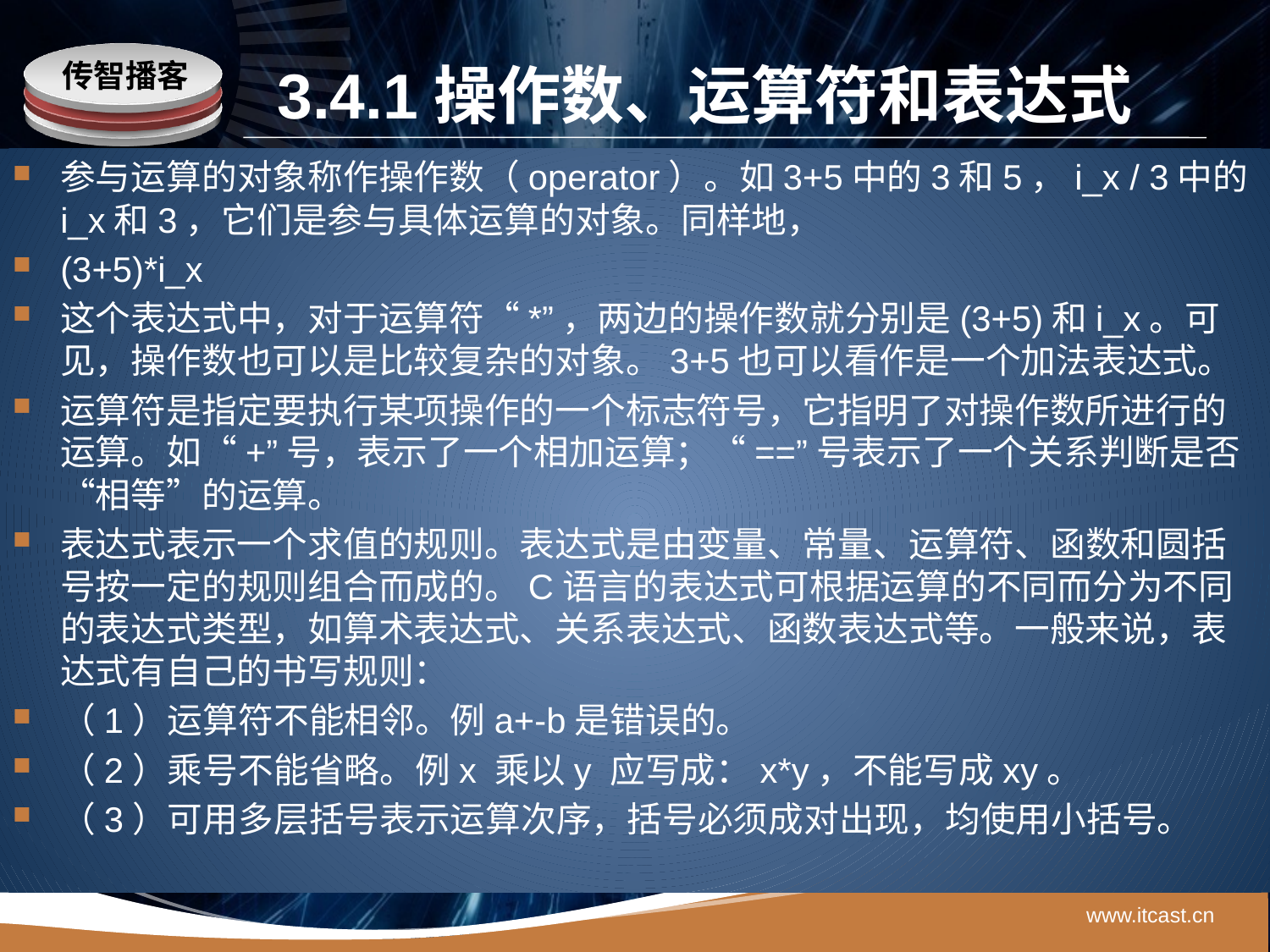

# 3.4.1操作数、运算符和表达式
参与运算的对象称作操作数（operator）。如3+5中的3和5，i_x / 3中的i_x和3，它们是参与具体运算的对象。同样地，
(3+5)*i_x
这个表达式中，对于运算符“*”，两边的操作数就分别是(3+5)和i_x。可见，操作数也可以是比较复杂的对象。3+5也可以看作是一个加法表达式。
运算符是指定要执行某项操作的一个标志符号，它指明了对操作数所进行的运算。如“+”号，表示了一个相加运算；“==”号表示了一个关系判断是否“相等”的运算。
表达式表示一个求值的规则。表达式是由变量、常量、运算符、函数和圆括号按一定的规则组合而成的。C语言的表达式可根据运算的不同而分为不同的表达式类型，如算术表达式、关系表达式、函数表达式等。一般来说，表达式有自己的书写规则：
（1）运算符不能相邻。例a+-b是错误的。
（2）乘号不能省略。例x 乘以y 应写成：x*y，不能写成xy。
（3）可用多层括号表示运算次序，括号必须成对出现，均使用小括号。

www.itcast.cn